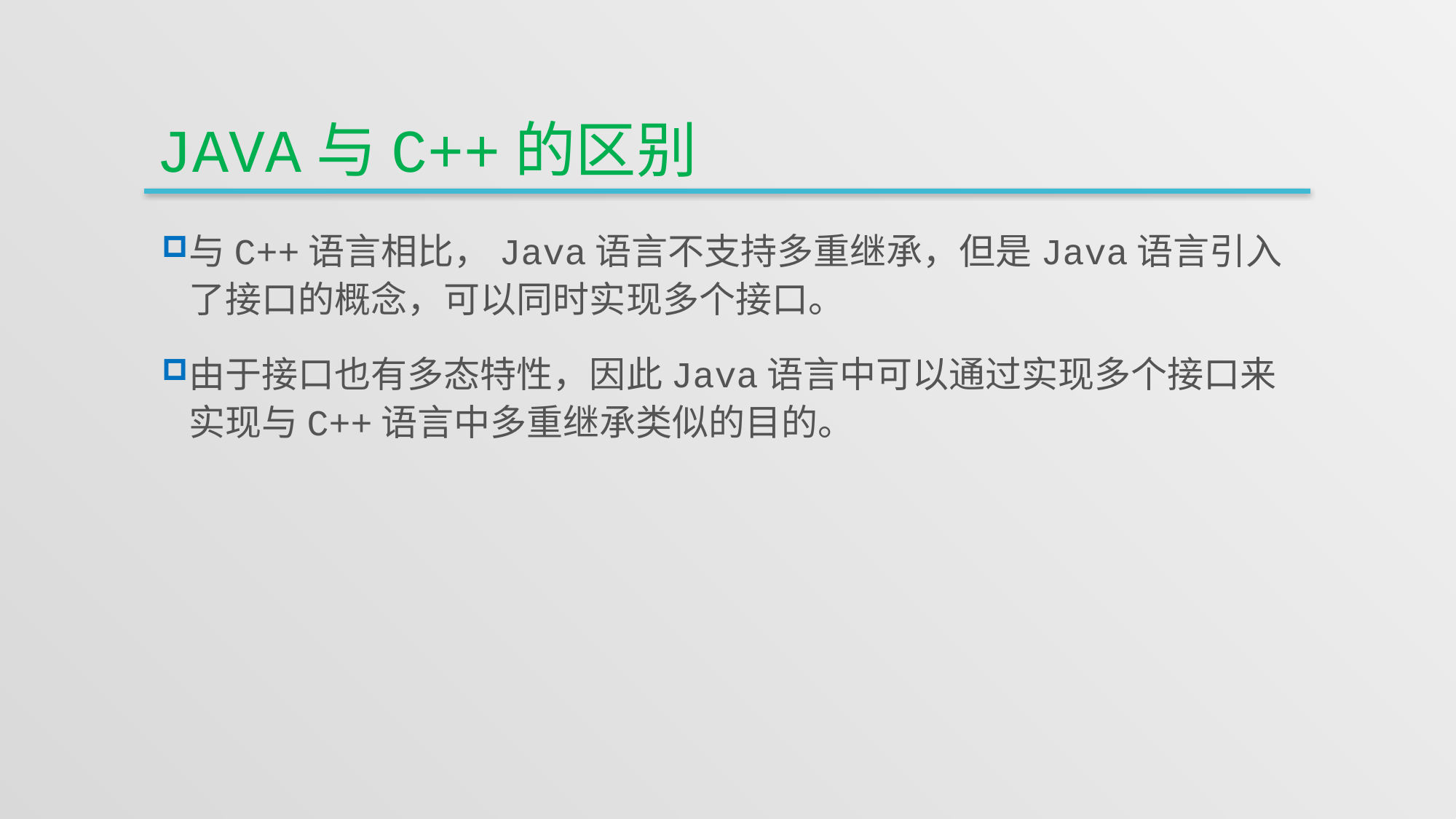

# Java与C++的区别
与C++语言相比，Java语言不支持多重继承，但是Java语言引入了接口的概念，可以同时实现多个接口。
由于接口也有多态特性，因此Java语言中可以通过实现多个接口来实现与C++语言中多重继承类似的目的。